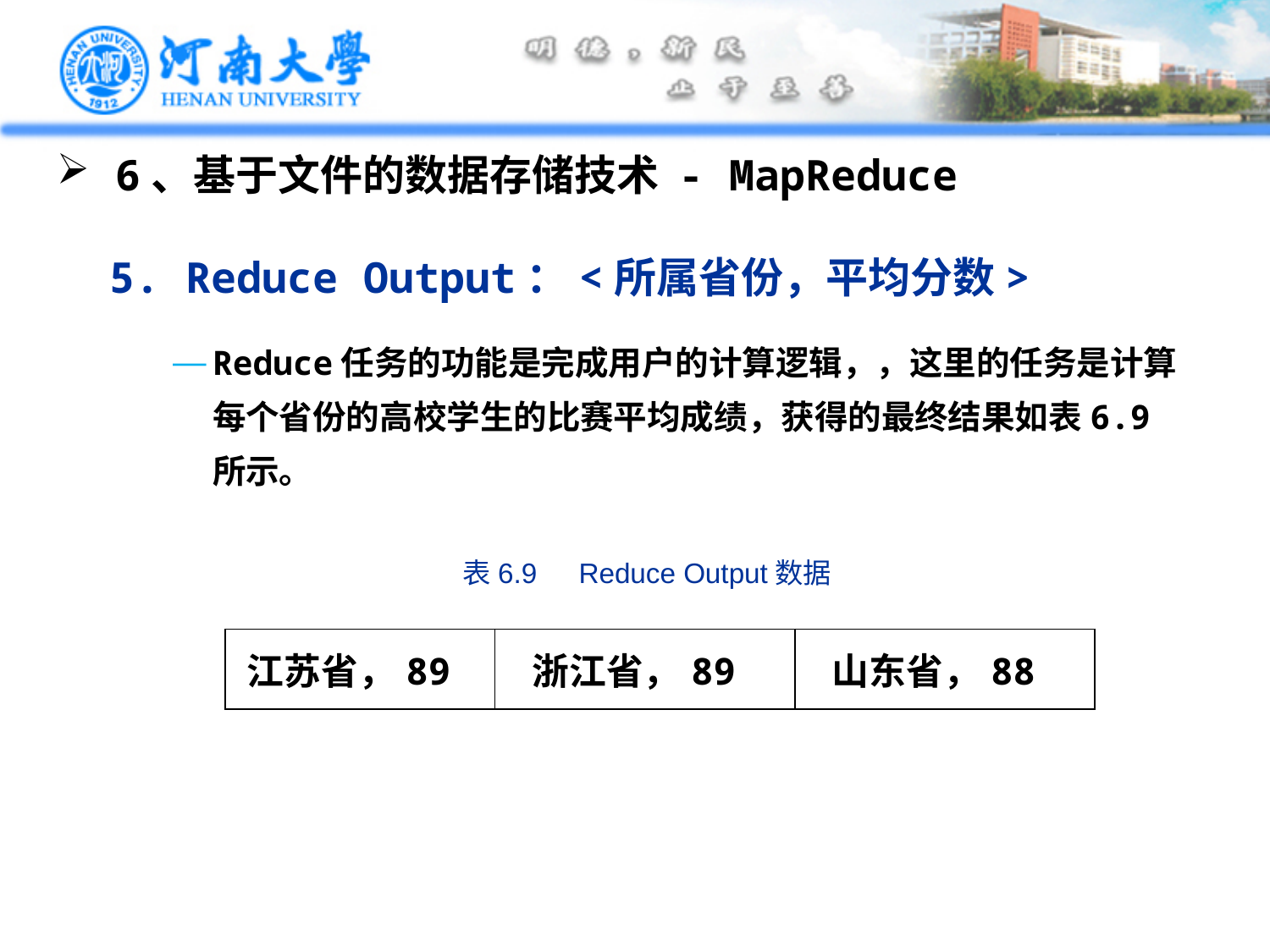

6、基于文件的数据存储技术 - MapReduce

5. Reduce Output：<所属省份，平均分数>
Reduce任务的功能是完成用户的计算逻辑，，这里的任务是计算每个省份的高校学生的比赛平均成绩，获得的最终结果如表6.9所示。

表6.9　Reduce Output数据
| 江苏省，89 | 浙江省，89 | 山东省，88 |
| --- | --- | --- |